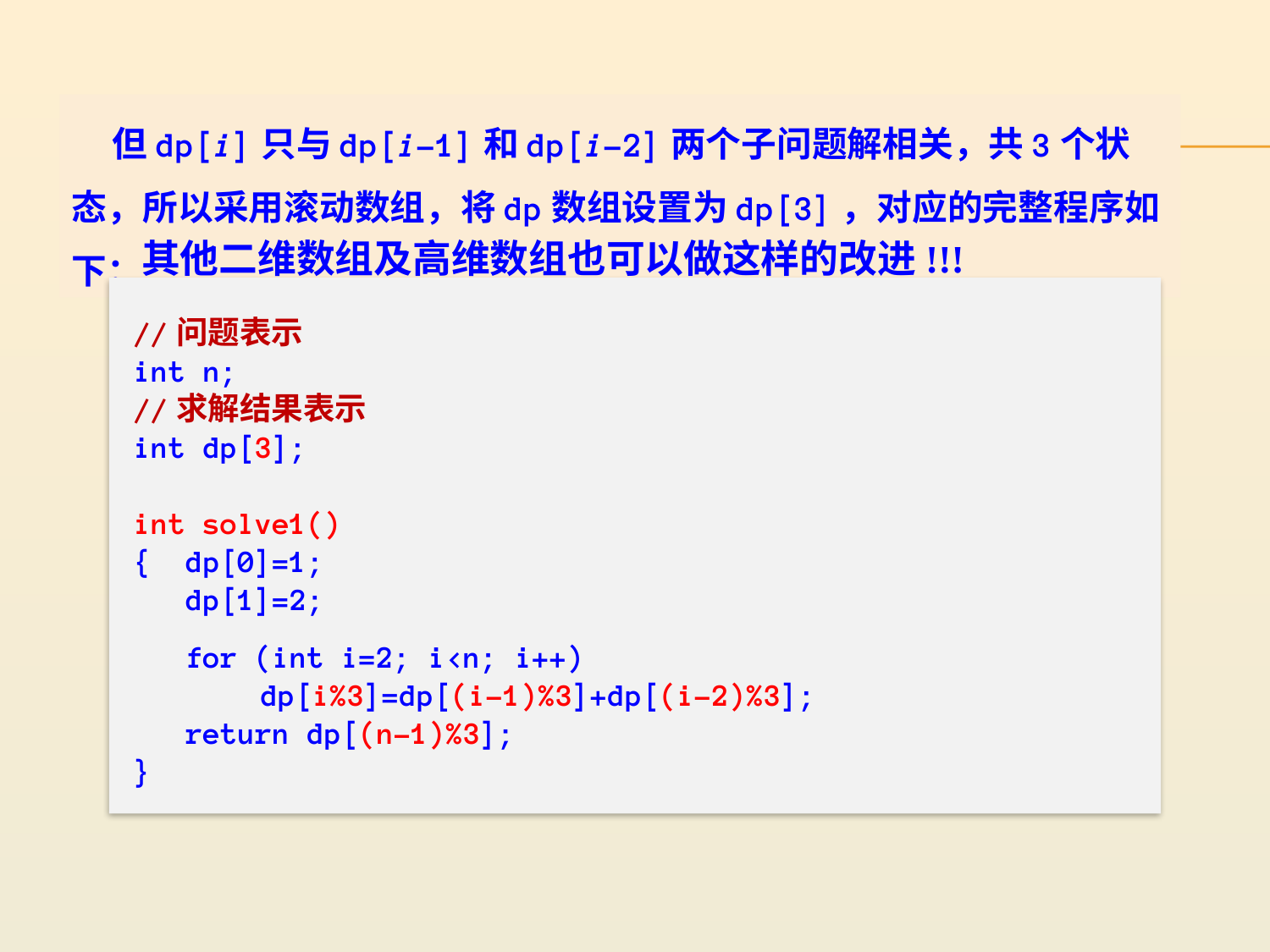

但dp[i]只与dp[i-1]和dp[i-2]两个子问题解相关，共3个状态，所以采用滚动数组，将dp数组设置为dp[3]，对应的完整程序如下：
其他二维数组及高维数组也可以做这样的改进!!!
//问题表示
int n;
//求解结果表示
int dp[3];
int solve1()
{  dp[0]=1;
   dp[1]=2;
   for (int i=2; i<n; i++)
	dp[i%3]=dp[(i-1)%3]+dp[(i-2)%3];
   return dp[(n-1)%3];
}